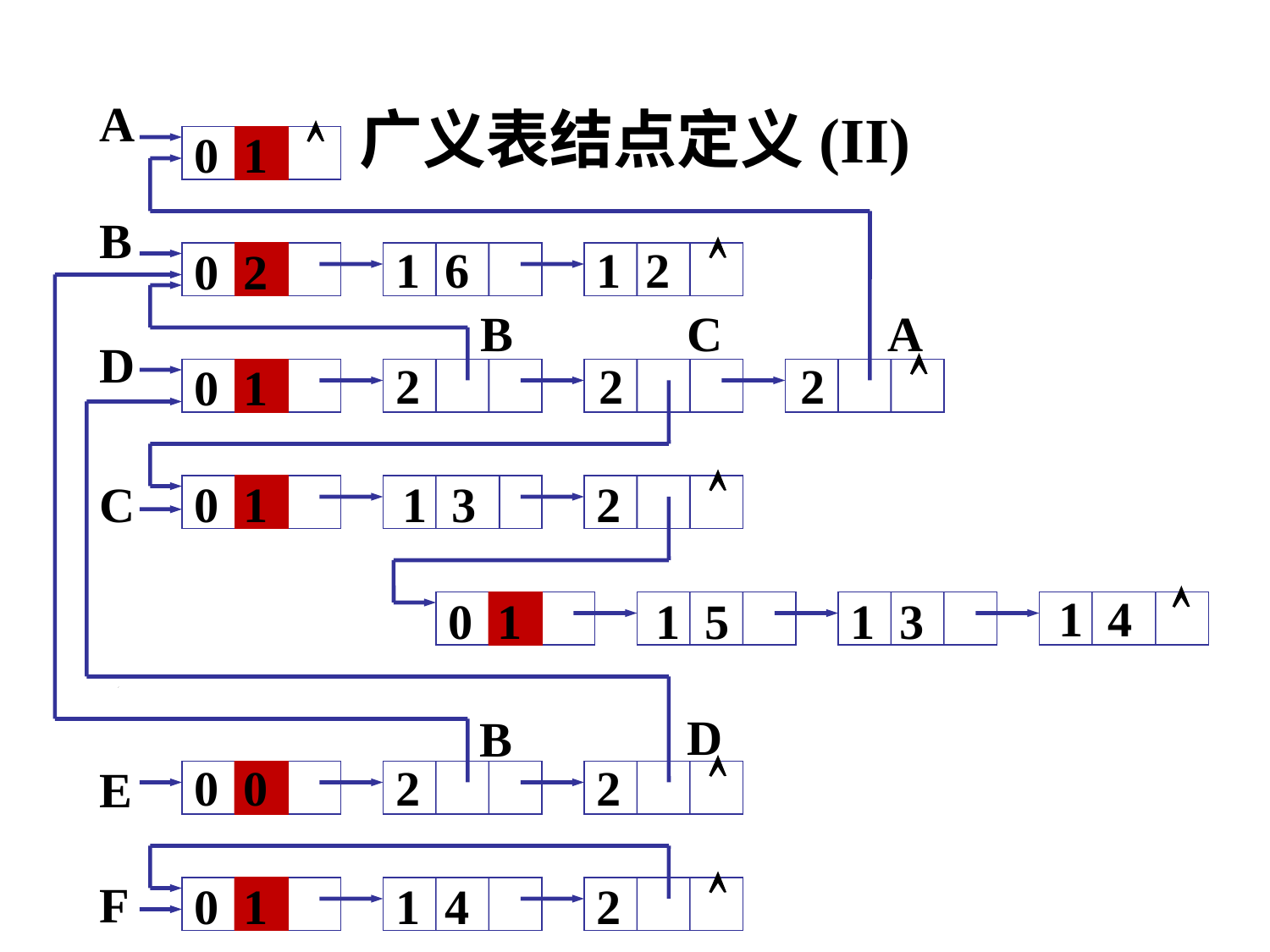

# 广义表结点定义(II)
A
∧
0  1

B

∧
1  6
1  2
0  2

B
C
A
D

∧
2
2
2
0  1

∧
C
0  1
1  3
2

∧
1  4
0  1
1  5
1  3

D
B

∧
0  0
2
2
E

∧
F
0  1
1  4
2